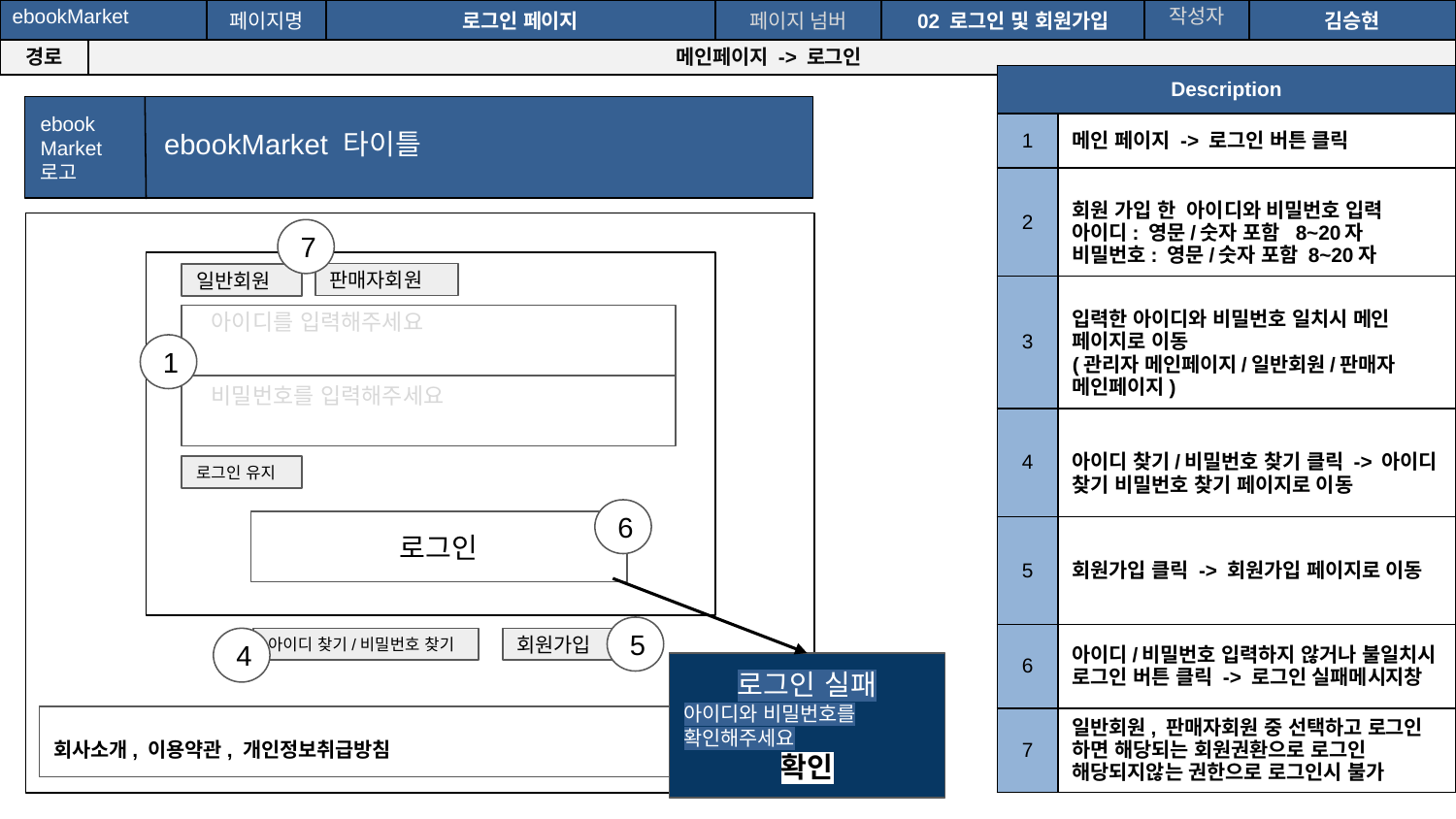

| ebookMarket |  | 페이지명 | 로그인 페이지 | 페이지 넘버 | 02 로그인 및 회원가입 | 작성자 | 김승현 |
| --- | --- | --- | --- | --- | --- | --- | --- |
| 경로 | 메인페이지 -> 로그인 |  |  |  |  |  |  |
| Description |  |
| --- | --- |
| 1 | 메인 페이지 -> 로그인 버튼 클릭 |
| 2 | 회원 가입 한 아이디와 비밀번호 입력 아이디: 영문/숫자 포함 8~20자 비밀번호: 영문/숫자 포함 8~20자 |
| 3 | 입력한 아이디와 비밀번호 일치시 메인 페이지로 이동 (관리자 메인페이지/일반회원/판매자 메인페이지) |
| 4 | 아이디 찾기/비밀번호 찾기 클릭 -> 아이디 찾기 비밀번호 찾기 페이지로 이동 |
| 5 | 회원가입 클릭 -> 회원가입 페이지로 이동 |
| 6 | 아이디/비밀번호 입력하지 않거나 불일치시 로그인 버튼 클릭 -> 로그인 실패메시지창 |
| 7 | 일반회원, 판매자회원 중 선택하고 로그인 하면 해당되는 회원권환으로 로그인 해당되지않는 권한으로 로그인시 불가 |
ebook
Market 로고

ebookMarket 타이틀

7

판매자회원
일반회원
아이디를 입력해주세요

1
비밀번호를 입력해주세요

로그인 유지
6
로그인
5
4
아이디 찾기/비밀번호 찾기
회원가입
로그인 실패
아이디와 비밀번호를 확인해주세요
확인

회사소개, 이용약관, 개인정보취급방침